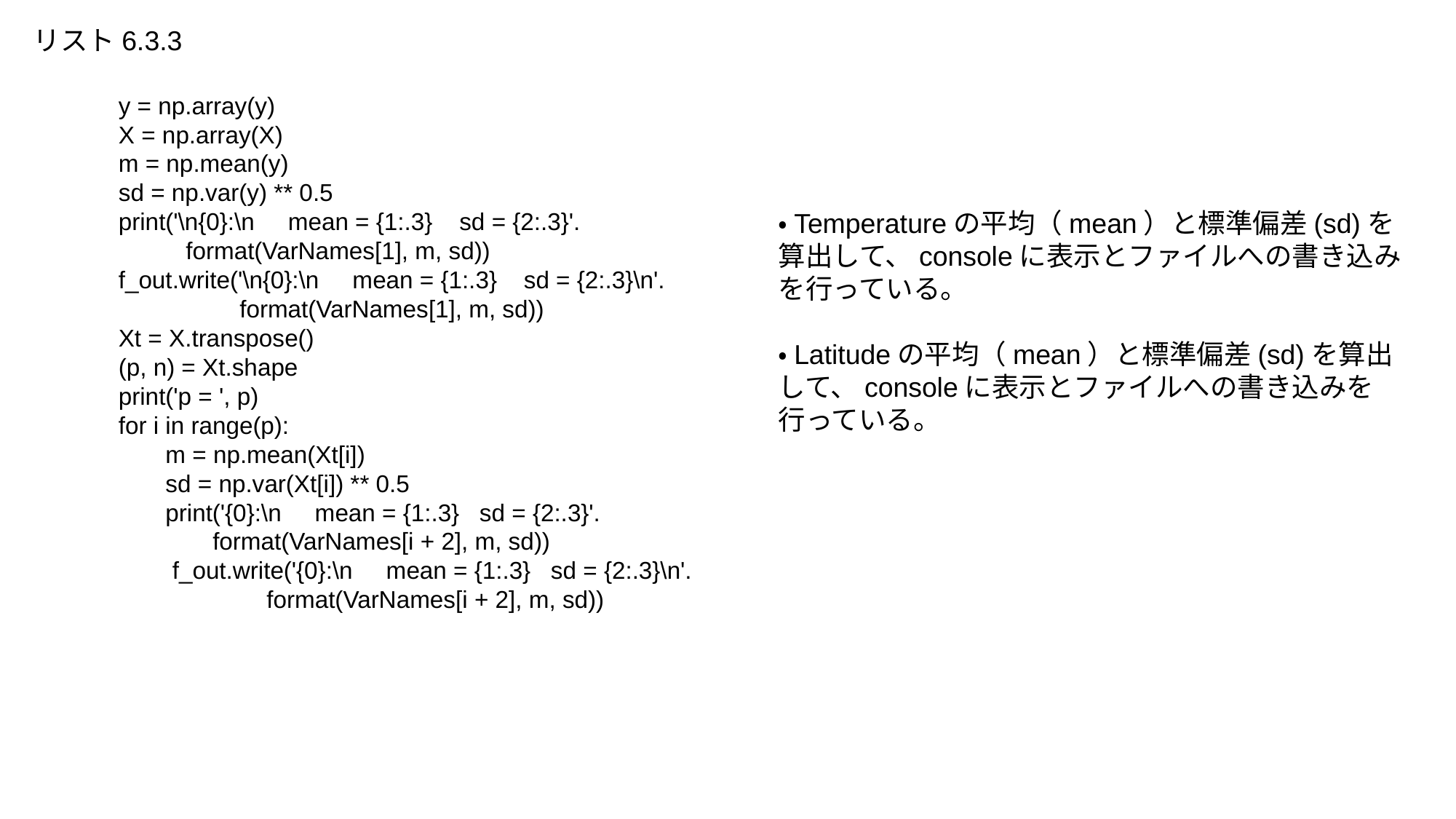

リスト6.3.3
y = np.array(y)
X = np.array(X)
m = np.mean(y)
sd = np.var(y) ** 0.5
print('\n{0}:\n     mean = {1:.3}    sd = {2:.3}'.
          format(VarNames[1], m, sd))
f_out.write('\n{0}:\n     mean = {1:.3}    sd = {2:.3}\n'.
                  format(VarNames[1], m, sd))
Xt = X.transpose()
(p, n) = Xt.shape
print('p = ', p)
for i in range(p):
       m = np.mean(Xt[i])
       sd = np.var(Xt[i]) ** 0.5
       print('{0}:\n     mean = {1:.3}   sd = {2:.3}'.
              format(VarNames[i + 2], m, sd))
        f_out.write('{0}:\n     mean = {1:.3}   sd = {2:.3}\n'.
                      format(VarNames[i + 2], m, sd))
・Temperatureの平均（mean）と標準偏差(sd)を
算出して、consoleに表示とファイルへの書き込みを行っている。

・Latitudeの平均（mean）と標準偏差(sd)を算出して、consoleに表示とファイルへの書き込みを行っている。